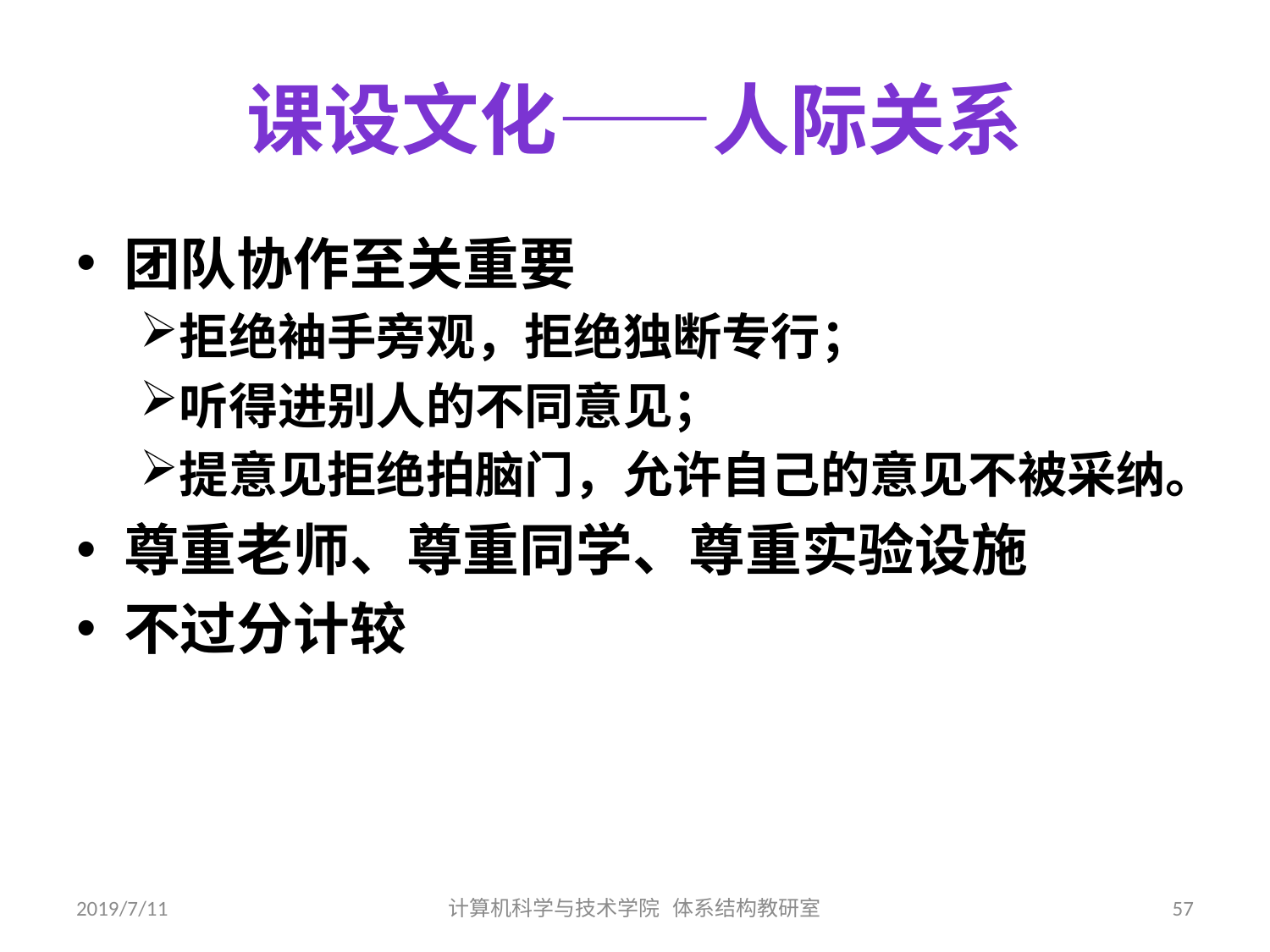

# 课设文化——人际关系
团队协作至关重要
拒绝袖手旁观，拒绝独断专行；
听得进别人的不同意见；
提意见拒绝拍脑门，允许自己的意见不被采纳。
尊重老师、尊重同学、尊重实验设施
不过分计较
2019/7/11
计算机科学与技术学院  体系结构教研室
57